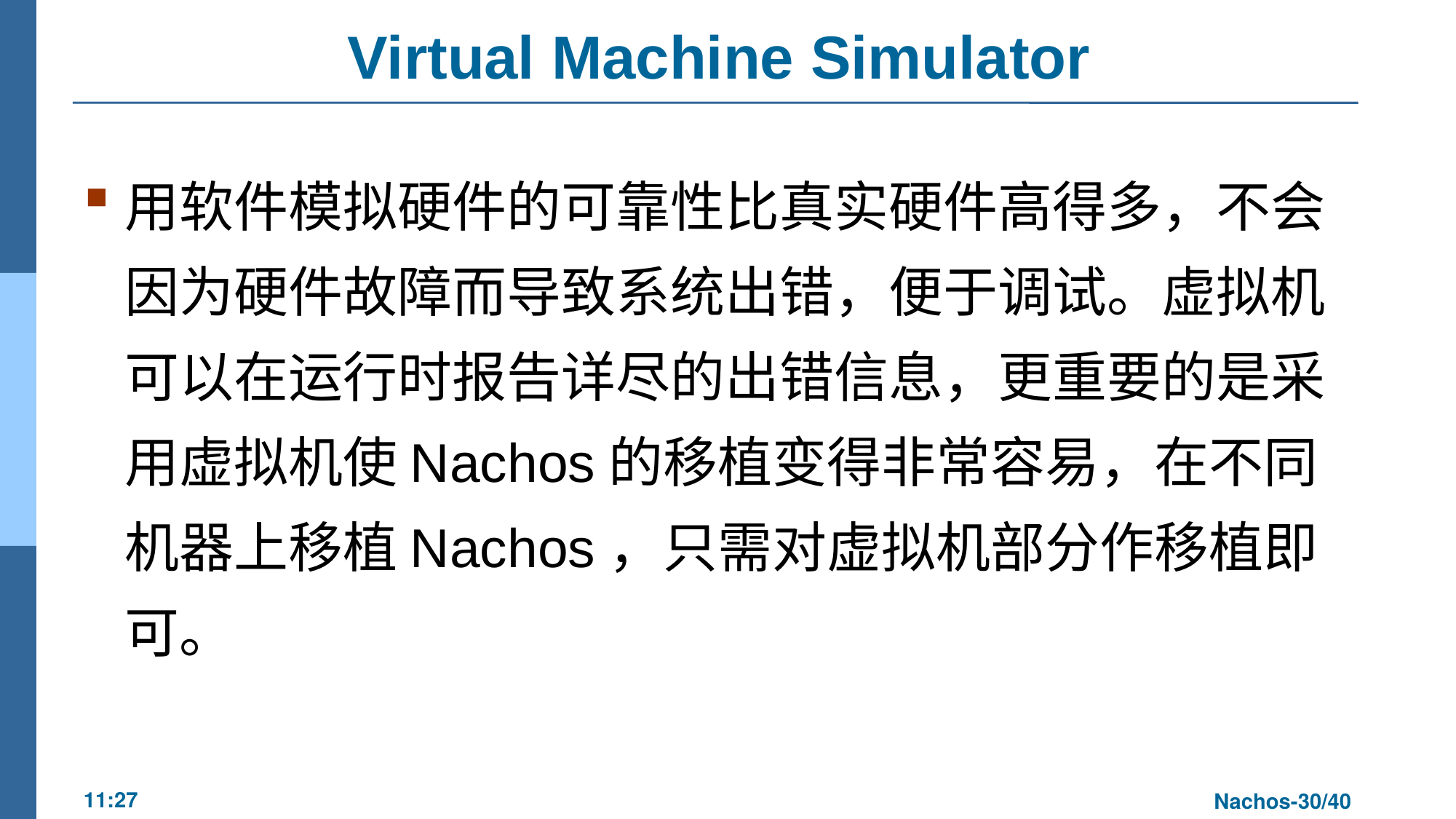

# Virtual Machine Simulator
用软件模拟硬件的可靠性比真实硬件高得多，不会因为硬件故障而导致系统出错，便于调试。虚拟机可以在运行时报告详尽的出错信息，更重要的是采用虚拟机使Nachos的移植变得非常容易，在不同机器上移植Nachos，只需对虚拟机部分作移植即可。